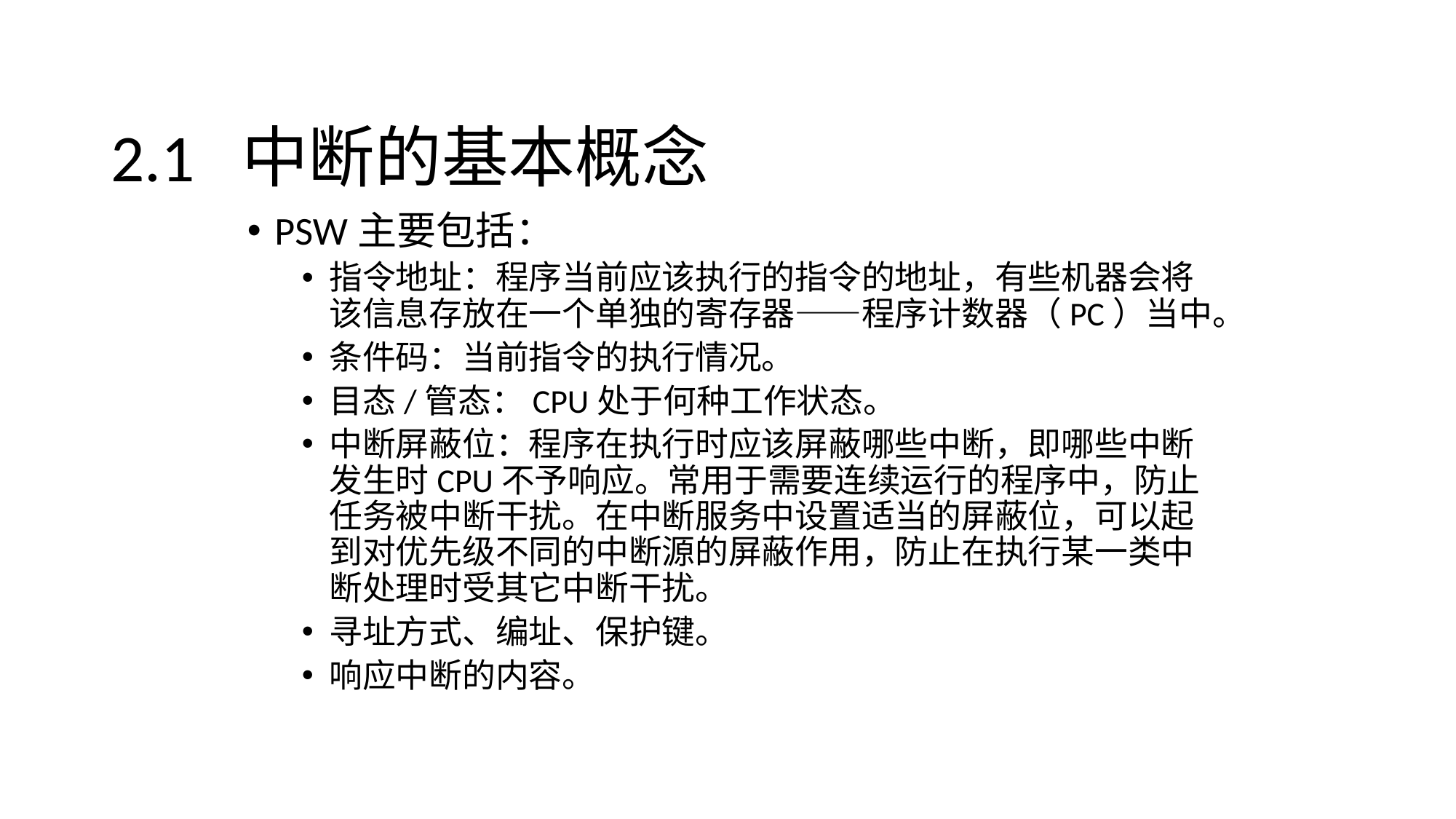

# 2.1  中断的基本概念
PSW主要包括：
指令地址：程序当前应该执行的指令的地址，有些机器会将该信息存放在一个单独的寄存器——程序计数器（PC）当中。
条件码：当前指令的执行情况。
目态/管态：CPU处于何种工作状态。
中断屏蔽位：程序在执行时应该屏蔽哪些中断，即哪些中断发生时CPU不予响应。常用于需要连续运行的程序中，防止任务被中断干扰。在中断服务中设置适当的屏蔽位，可以起到对优先级不同的中断源的屏蔽作用，防止在执行某一类中断处理时受其它中断干扰。
寻址方式、编址、保护键。
响应中断的内容。
5